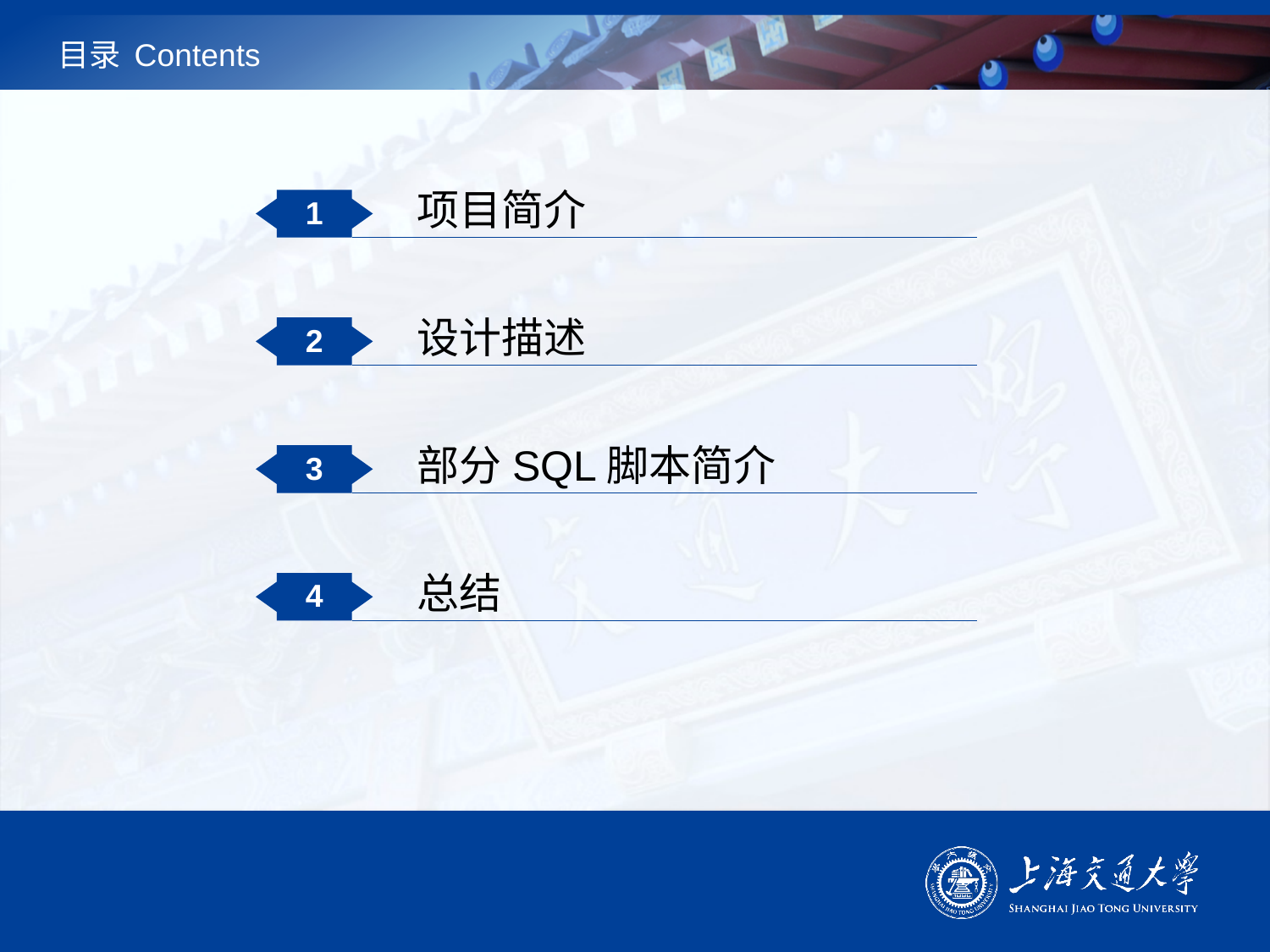

# 目录 Contents
项目简介
1

设计描述
2

部分SQL脚本简介
3

总结
4